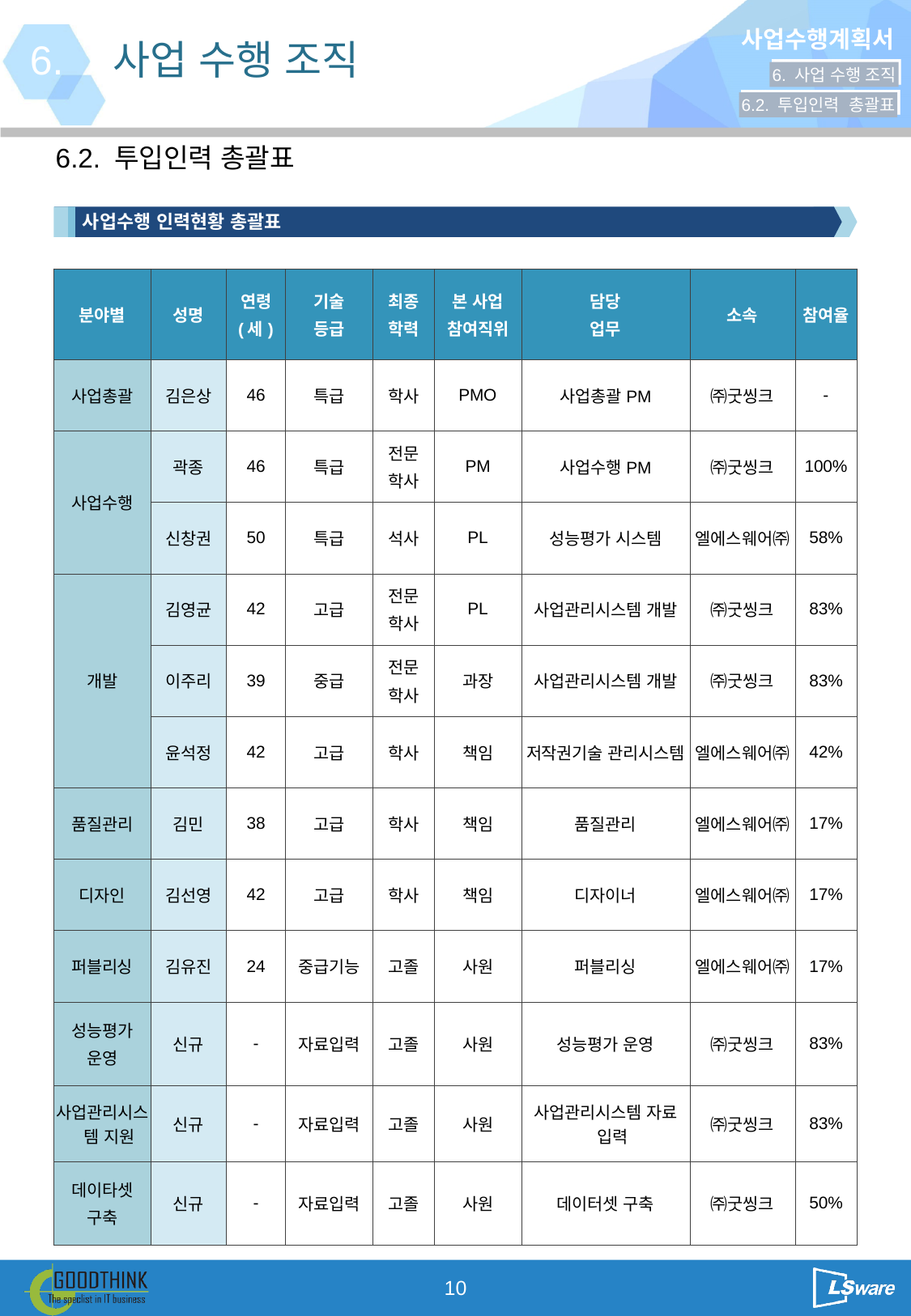

6.
사업 수행 조직
6. 사업 수행 조직
6.2. 투입인력  총괄표
6.2. 투입인력 총괄표

사업수행 인력현황 총괄표
| 분야별 | 성명 | 연령 (세) | 기술 등급 | 최종 학력 | 본 사업 참여직위 | 담당 업무 | 소속 | 참여율 |
| --- | --- | --- | --- | --- | --- | --- | --- | --- |
| 사업총괄 | 김은상 | 46 | 특급 | 학사 | PMO | 사업총괄PM | ㈜굿씽크 | - |
| 사업수행 | 곽종 | 46 | 특급 | 전문 학사 | PM | 사업수행PM | ㈜굿씽크 | 100% |
|  | 신창권 | 50 | 특급 | 석사 | PL | 성능평가 시스템 | 엘에스웨어㈜ | 58% |
| 개발 | 김영균 | 42 | 고급 | 전문 학사 | PL | 사업관리시스템 개발 | ㈜굿씽크 | 83% |
|  | 이주리 | 39 | 중급 | 전문 학사 | 과장 | 사업관리시스템 개발 | ㈜굿씽크 | 83% |
|  | 윤석정 | 42 | 고급 | 학사 | 책임 | 저작권기술 관리시스템 | 엘에스웨어㈜ | 42% |
| 품질관리 | 김민 | 38 | 고급 | 학사 | 책임 | 품질관리 | 엘에스웨어㈜ | 17% |
| 디자인 | 김선영 | 42 | 고급 | 학사 | 책임 | 디자이너 | 엘에스웨어㈜ | 17% |
| 퍼블리싱 | 김유진 | 24 | 중급기능 | 고졸 | 사원 | 퍼블리싱 | 엘에스웨어㈜ | 17% |
| 성능평가 운영 | 신규 | - | 자료입력 | 고졸 | 사원 | 성능평가 운영 | ㈜굿씽크 | 83% |
| 사업관리시스템 지원 | 신규 | - | 자료입력 | 고졸 | 사원 | 사업관리시스템 자료 입력 | ㈜굿씽크 | 83% |
| 데이타셋 구축 | 신규 | - | 자료입력 | 고졸 | 사원 | 데이터셋 구축 | ㈜굿씽크 | 50% |